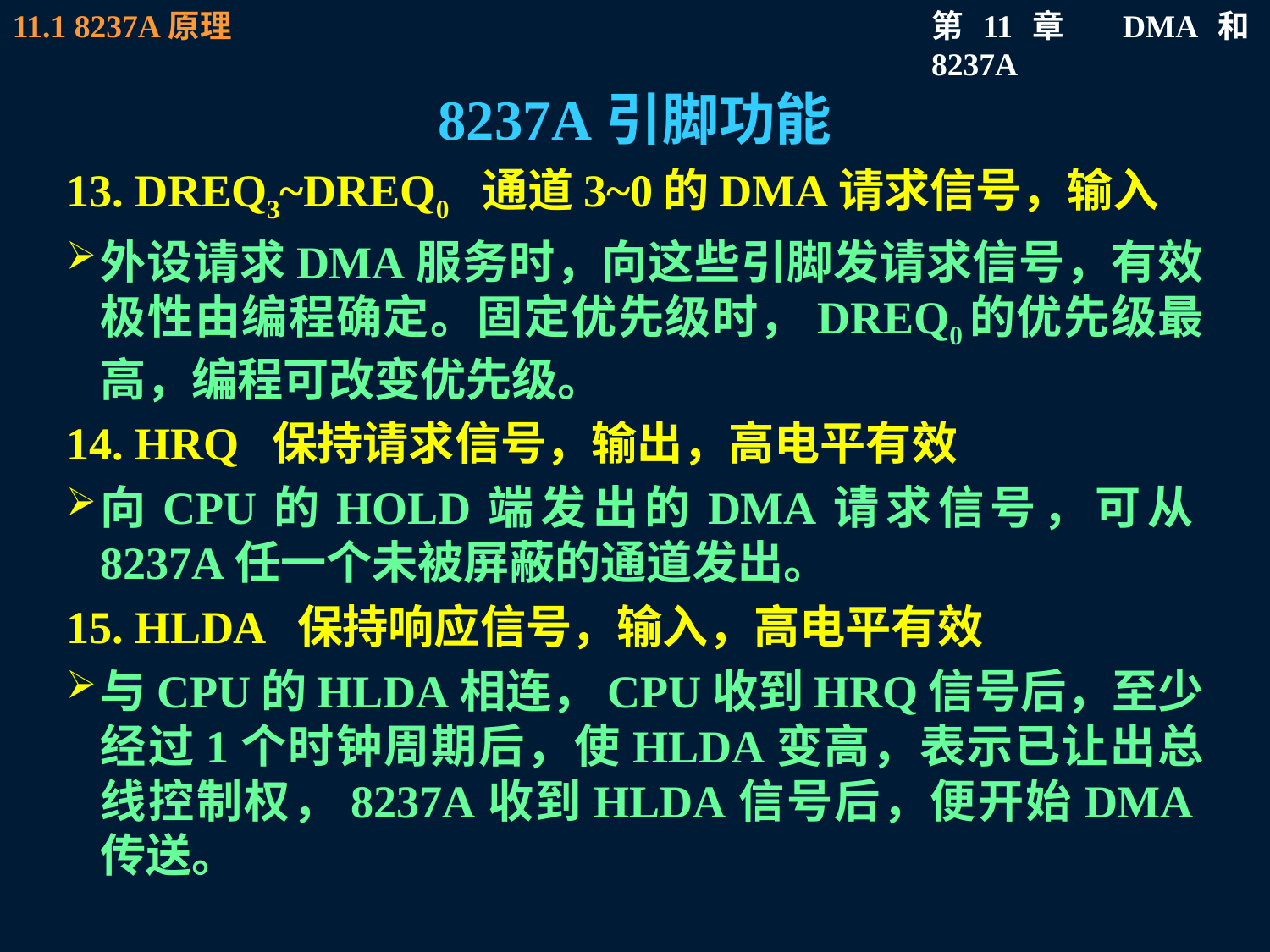

# 8237A引脚功能
13. DREQ3~DREQ0  通道3~0的DMA请求信号，输入
外设请求DMA服务时，向这些引脚发请求信号，有效极性由编程确定。固定优先级时，DREQ0的优先级最高，编程可改变优先级。
14. HRQ  保持请求信号，输出，高电平有效
向CPU的HOLD端发出的DMA请求信号，可从8237A任一个未被屏蔽的通道发出。
15. HLDA  保持响应信号，输入，高电平有效
与CPU的HLDA相连，CPU收到HRQ信号后，至少经过1个时钟周期后，使HLDA变高，表示已让出总线控制权，8237A收到HLDA信号后，便开始DMA传送。